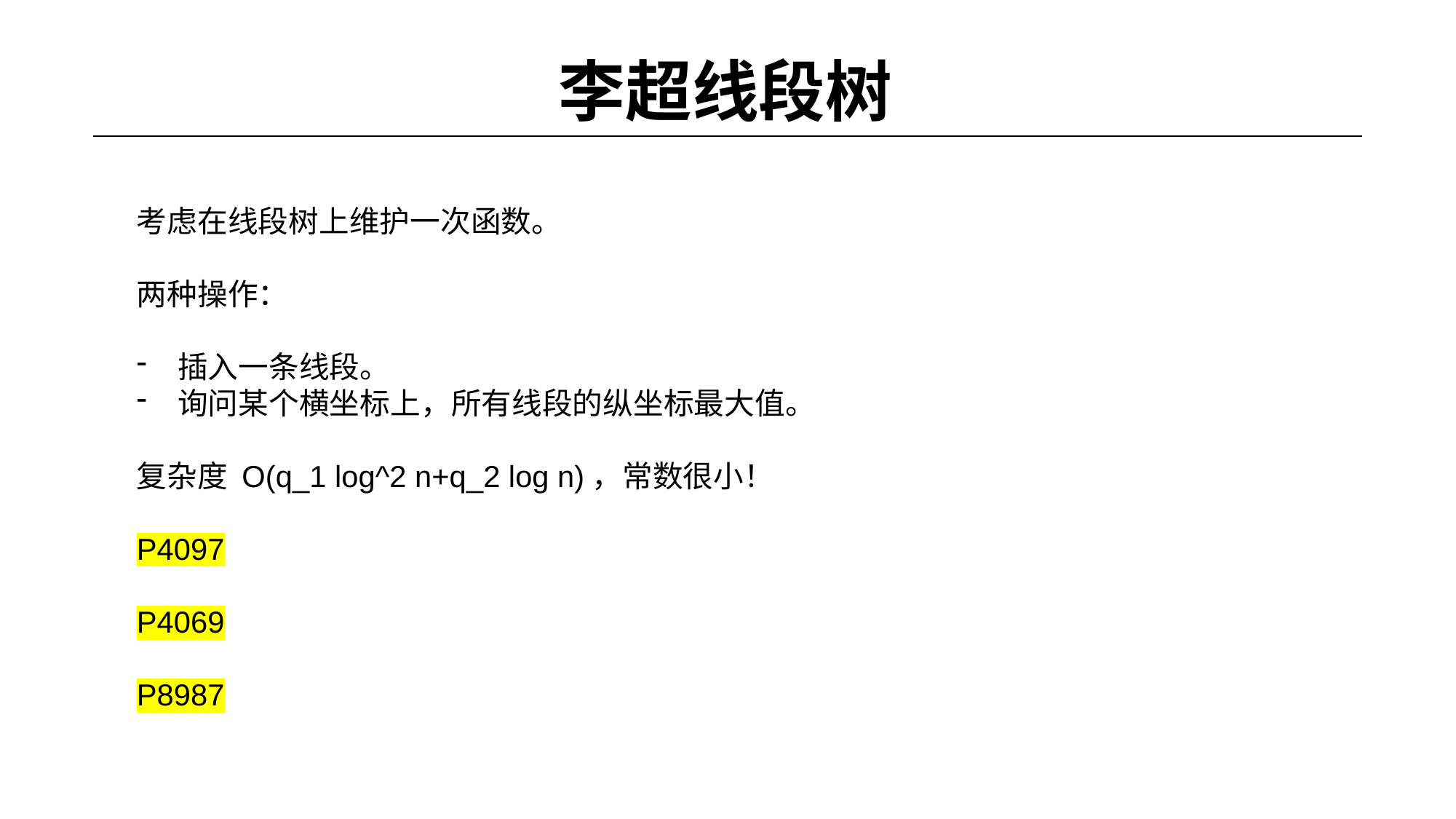

# 李超线段树
考虑在线段树上维护一次函数。

两种操作：

插入一条线段。
询问某个横坐标上，所有线段的纵坐标最大值。

复杂度 O(q_1 log^2 n+q_2 log n)，常数很小！

P4097

P4069

P8987